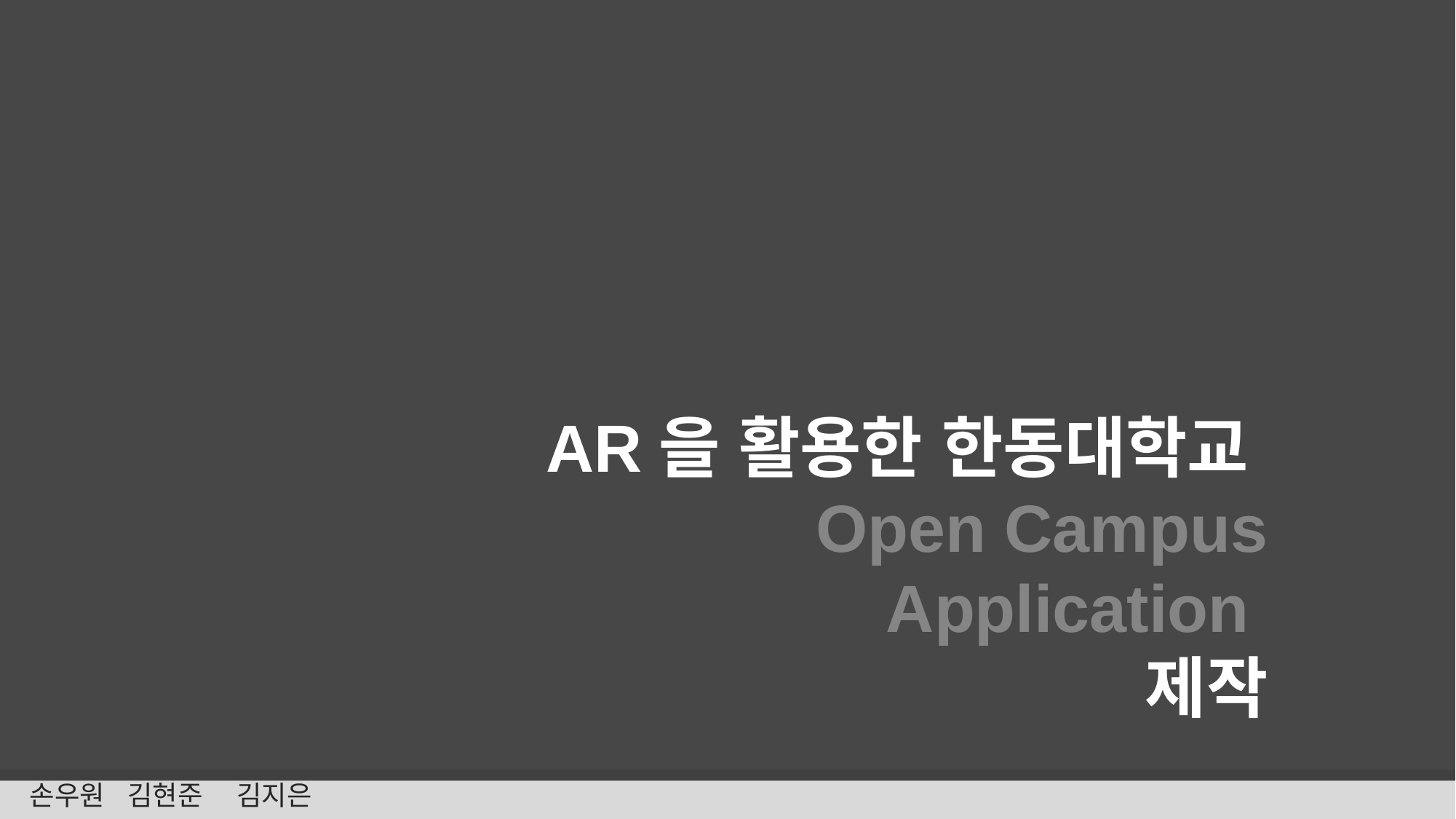

#
AR을 활용한 한동대학교
Open Campus Application
제작

  손우원	 김현준	 김지은